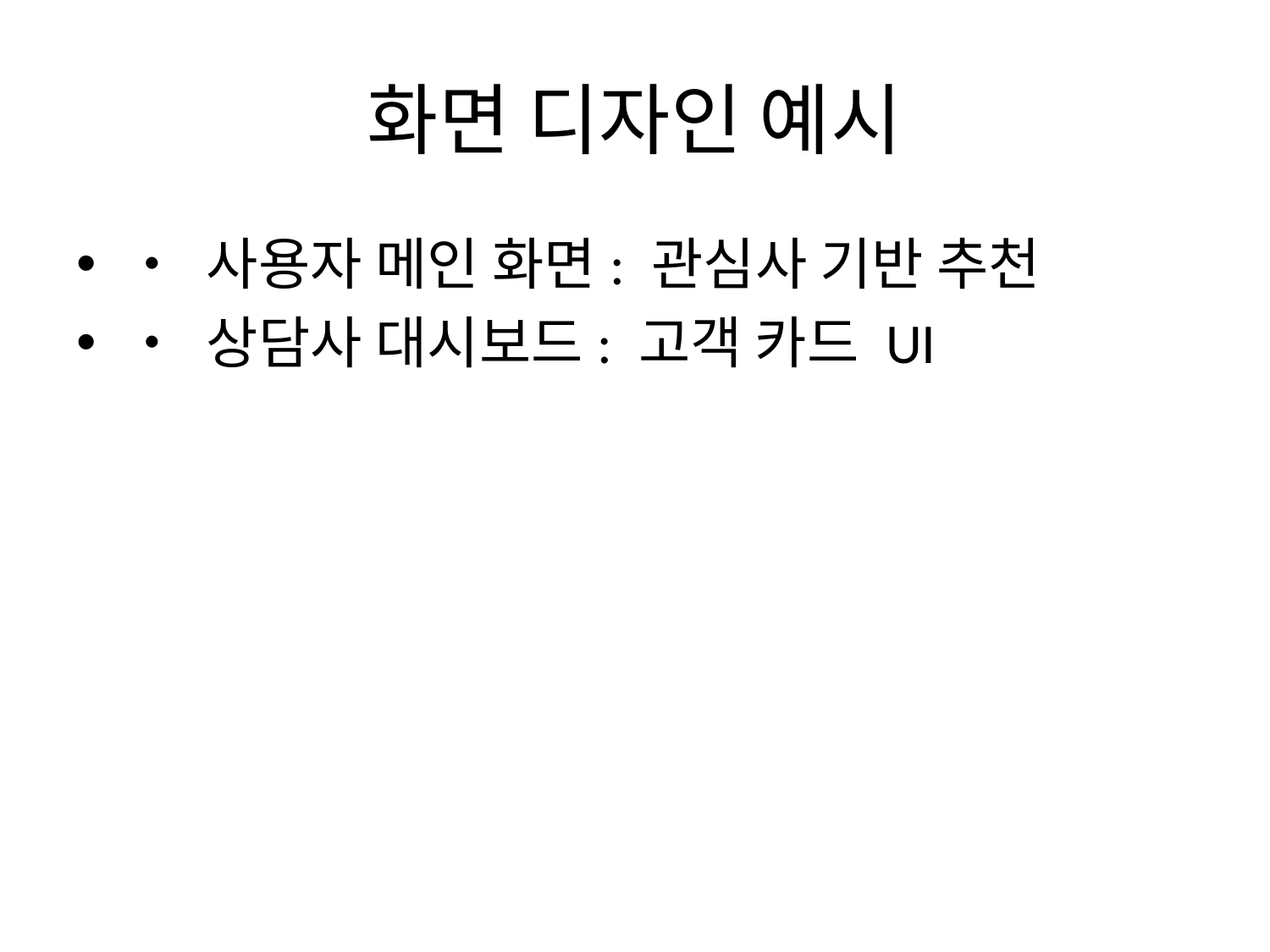

# 화면 디자인 예시
• 사용자 메인 화면: 관심사 기반 추천
• 상담사 대시보드: 고객 카드 UI